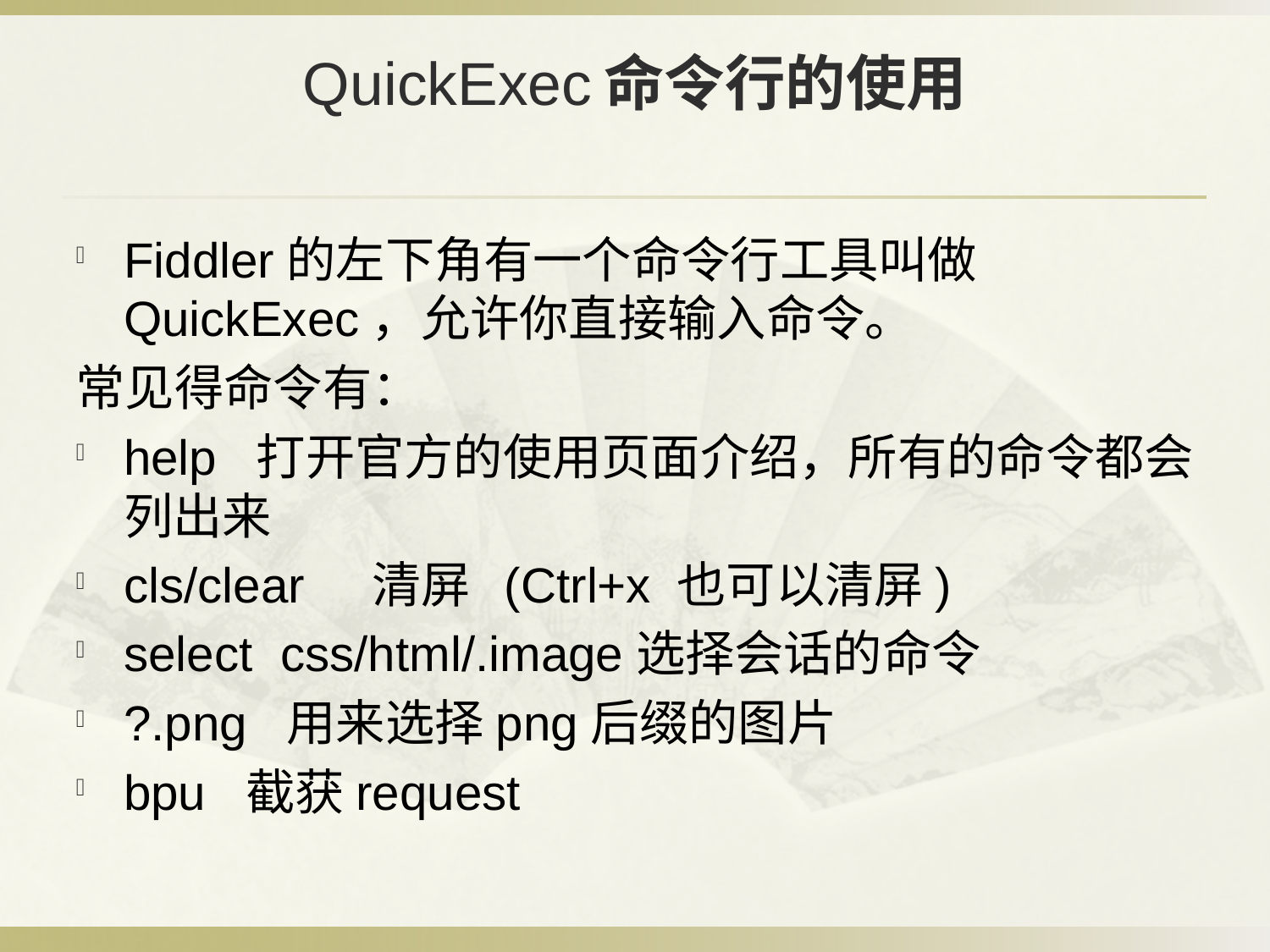

# QuickExec命令行的使用
Fiddler的左下角有一个命令行工具叫做QuickExec，允许你直接输入命令。
常见得命令有：
help  打开官方的使用页面介绍，所有的命令都会列出来
cls/clear    清屏  (Ctrl+x 也可以清屏)
select  css/html/.image选择会话的命令
?.png  用来选择png后缀的图片
bpu  截获request